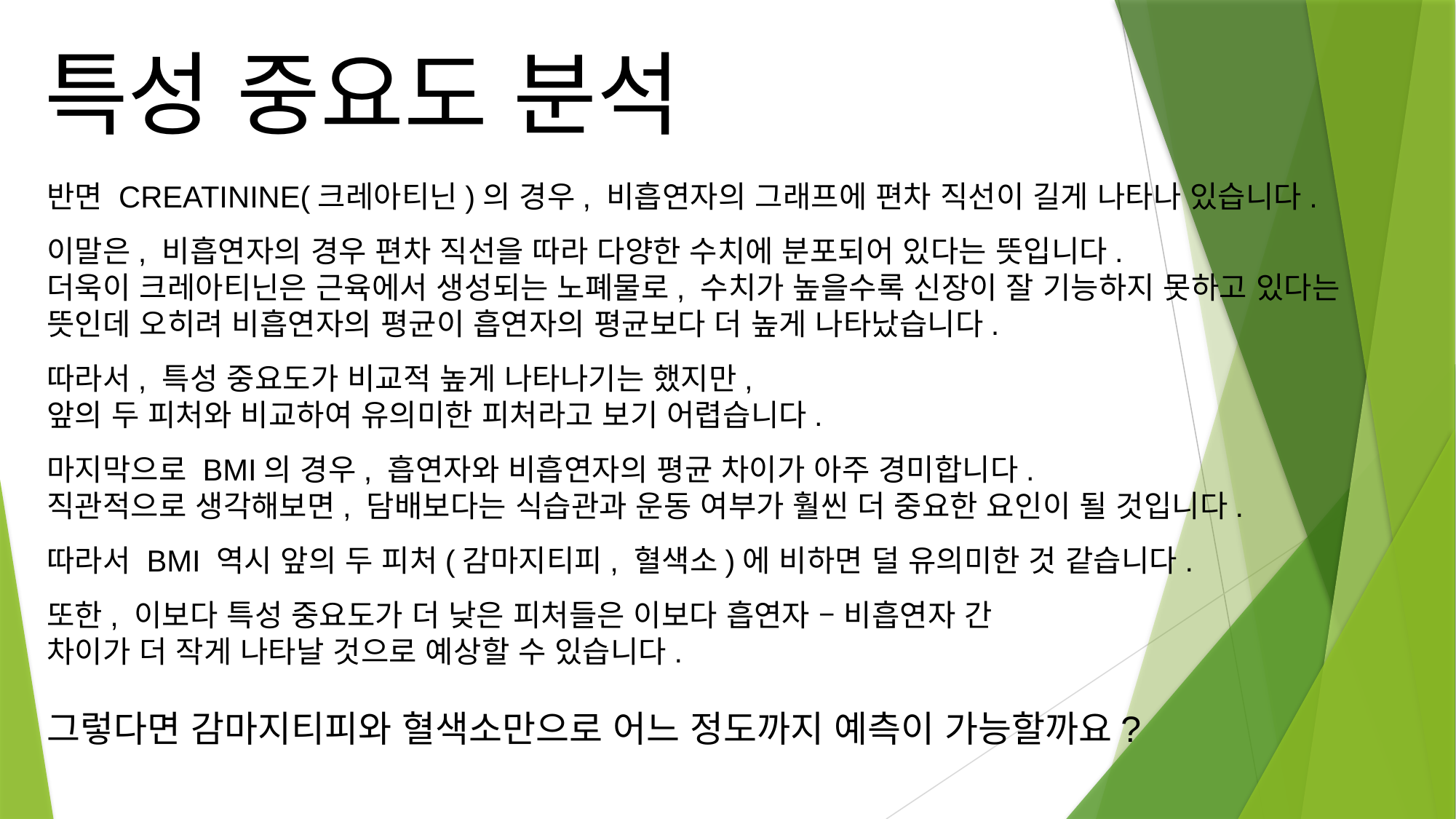

특성 중요도 분석
반면 CREATININE(크레아티닌)의 경우, 비흡연자의 그래프에 편차 직선이 길게 나타나 있습니다.

이말은, 비흡연자의 경우 편차 직선을 따라 다양한 수치에 분포되어 있다는 뜻입니다.
더욱이 크레아티닌은 근육에서 생성되는 노폐물로, 수치가 높을수록 신장이 잘 기능하지 못하고 있다는 뜻인데 오히려 비흡연자의 평균이 흡연자의 평균보다 더 높게 나타났습니다.

따라서, 특성 중요도가 비교적 높게 나타나기는 했지만,
앞의 두 피처와 비교하여 유의미한 피처라고 보기 어렵습니다.

마지막으로 BMI의 경우, 흡연자와 비흡연자의 평균 차이가 아주 경미합니다.
직관적으로 생각해보면, 담배보다는 식습관과 운동 여부가 훨씬 더 중요한 요인이 될 것입니다.

따라서 BMI 역시 앞의 두 피처(감마지티피, 혈색소)에 비하면 덜 유의미한 것 같습니다.

또한, 이보다 특성 중요도가 더 낮은 피처들은 이보다 흡연자 – 비흡연자 간
차이가 더 작게 나타날 것으로 예상할 수 있습니다.

그렇다면 감마지티피와 혈색소만으로 어느 정도까지 예측이 가능할까요?